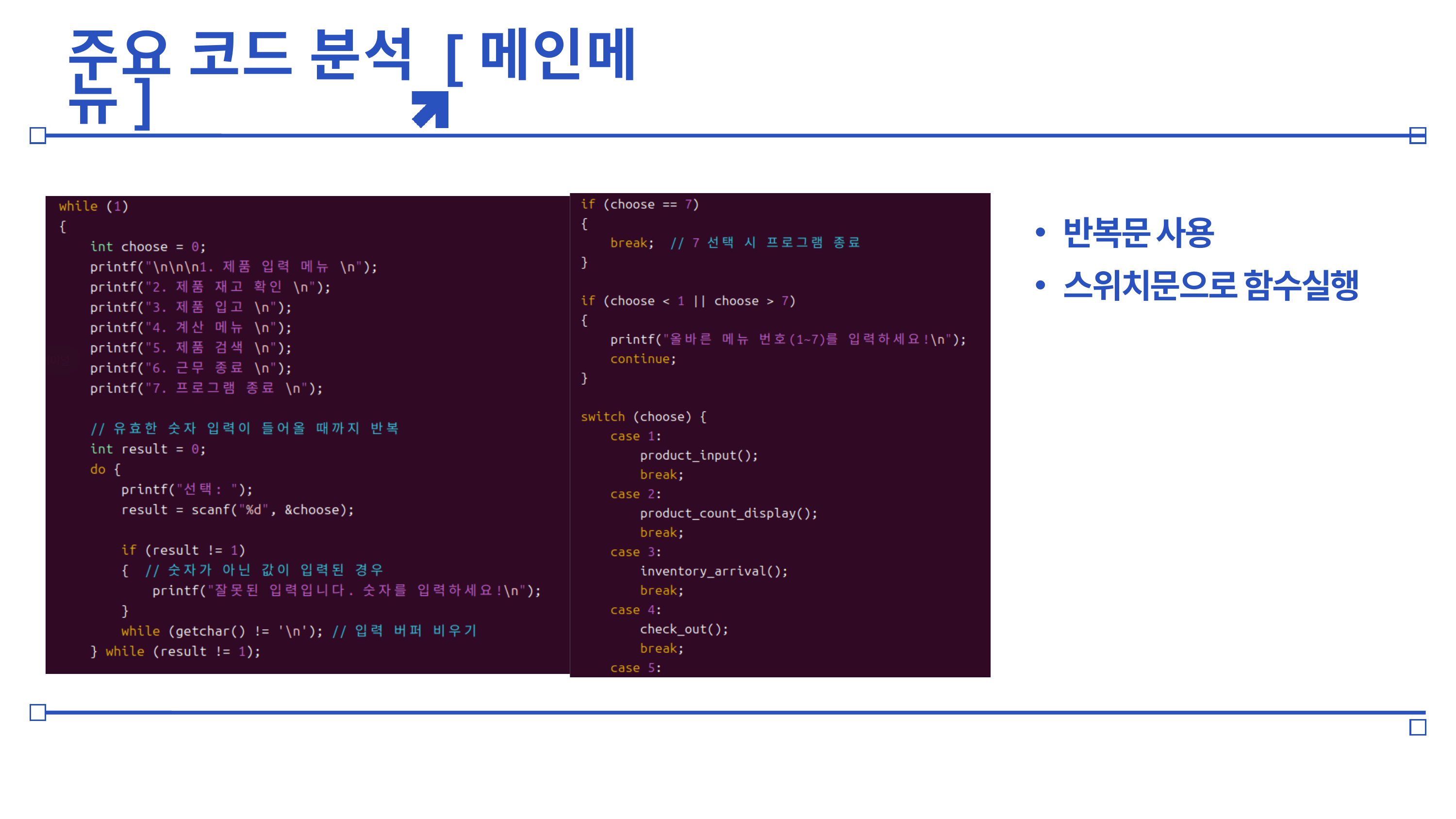

주요 코드 분석 [메인메뉴]

반복문 사용
스위치문으로 함수실행
ㅜ